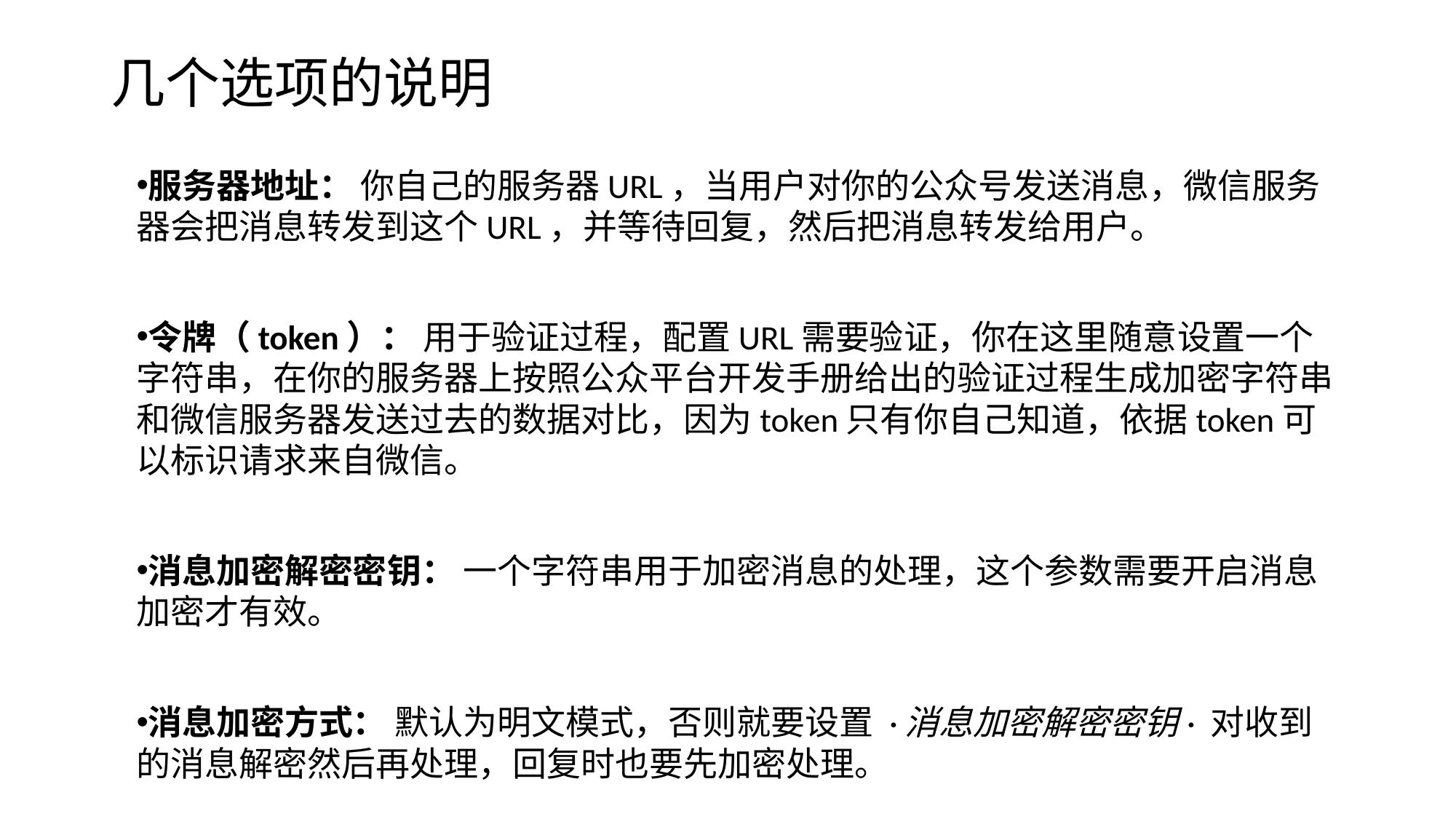

# 几个选项的说明
服务器地址： 你自己的服务器URL，当用户对你的公众号发送消息，微信服务器会把消息转发到这个URL，并等待回复，然后把消息转发给用户。

令牌（token）： 用于验证过程，配置URL需要验证，你在这里随意设置一个字符串，在你的服务器上按照公众平台开发手册给出的验证过程生成加密字符串和微信服务器发送过去的数据对比，因为token只有你自己知道，依据token可以标识请求来自微信。

消息加密解密密钥： 一个字符串用于加密消息的处理，这个参数需要开启消息加密才有效。

消息加密方式： 默认为明文模式，否则就要设置 ·消息加密解密密钥· 对收到的消息解密然后再处理，回复时也要先加密处理。